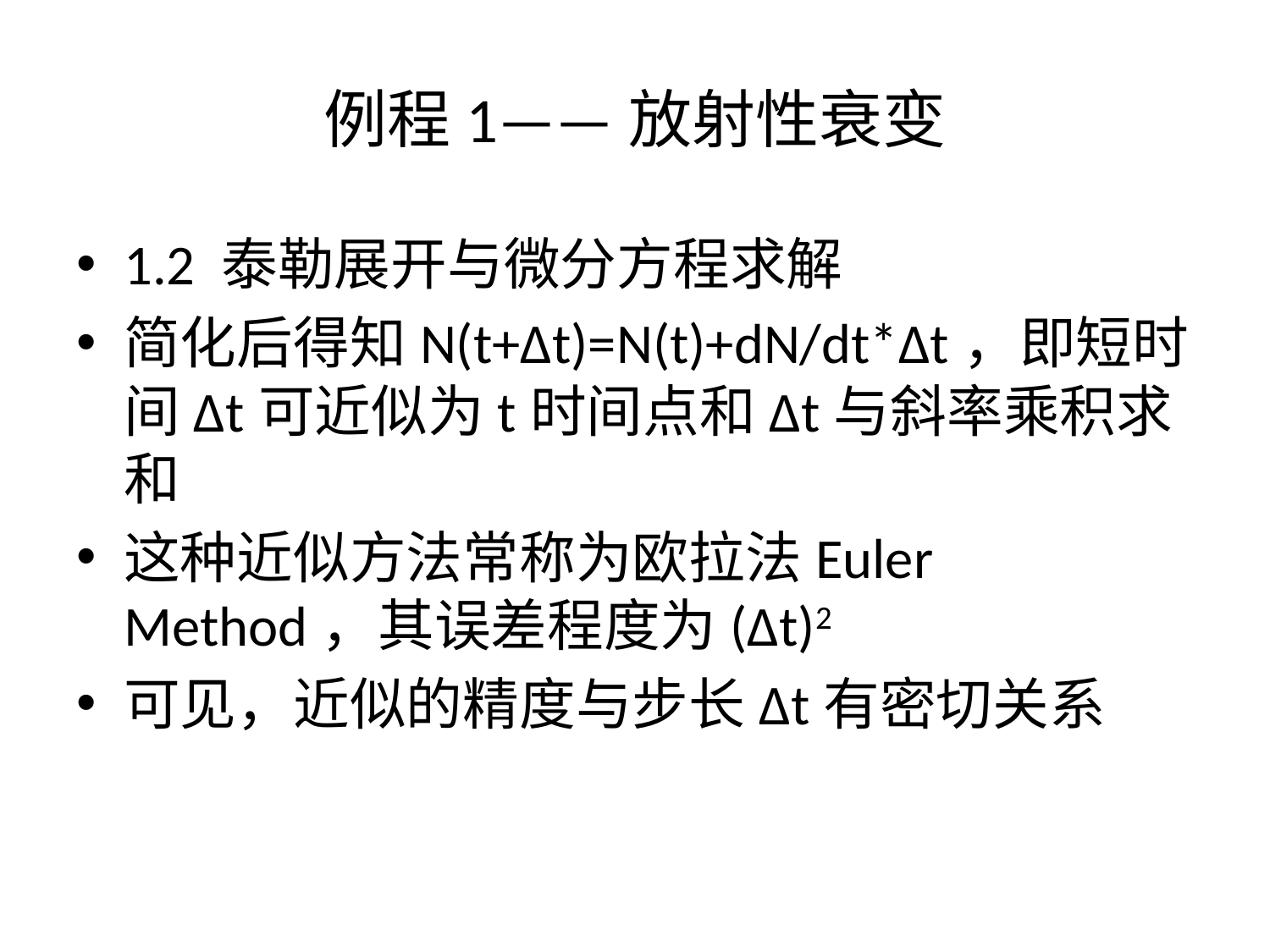

# 例程1——放射性衰变
1.2 泰勒展开与微分方程求解
简化后得知N(t+Δt)=N(t)+dN/dt*Δt，即短时间Δt可近似为t时间点和Δt与斜率乘积求和
这种近似方法常称为欧拉法Euler Method，其误差程度为(Δt)2
可见，近似的精度与步长Δt有密切关系